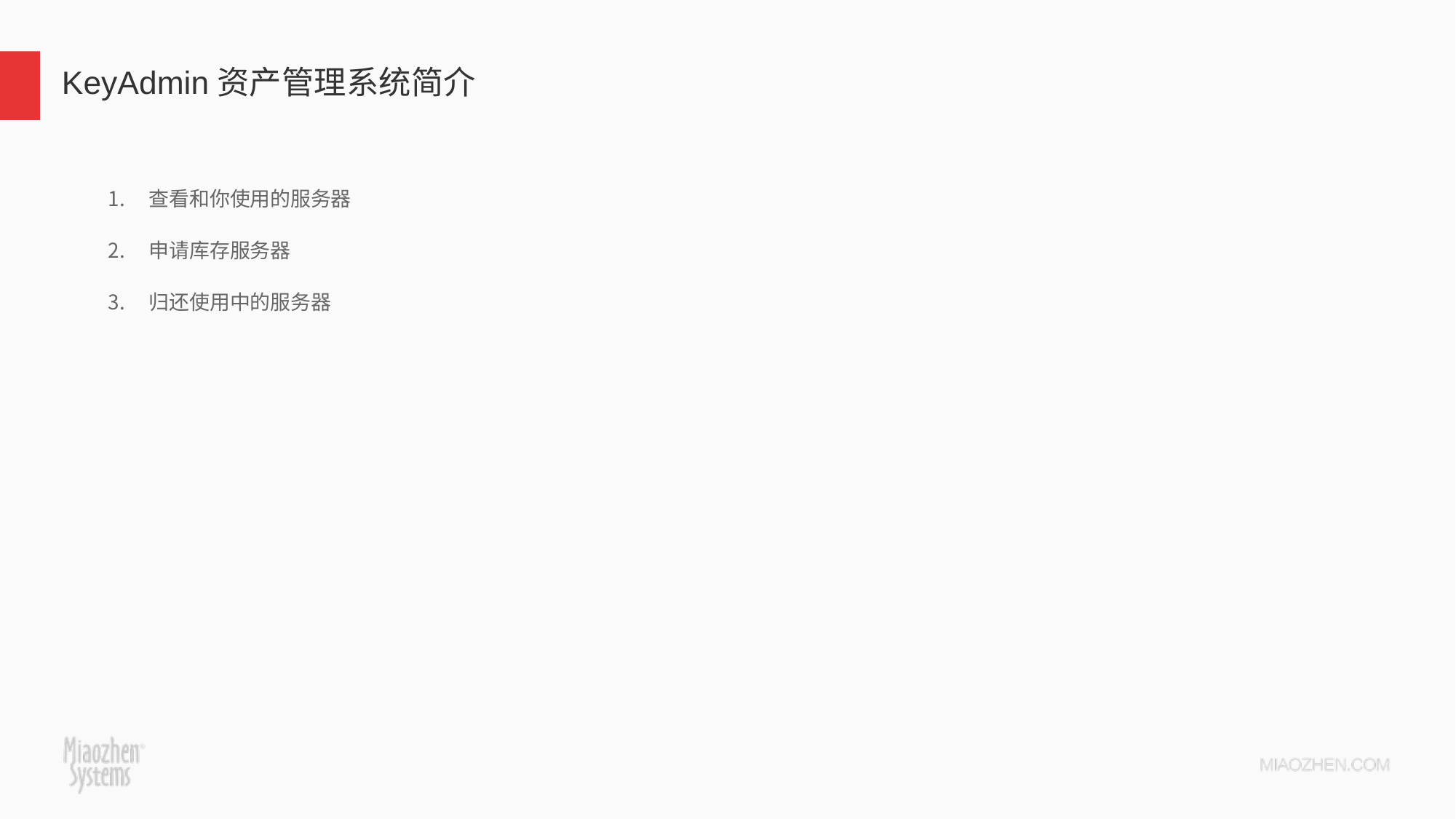

# KeyAdmin资产管理系统简介

查看和你使用的服务器
申请库存服务器
归还使用中的服务器